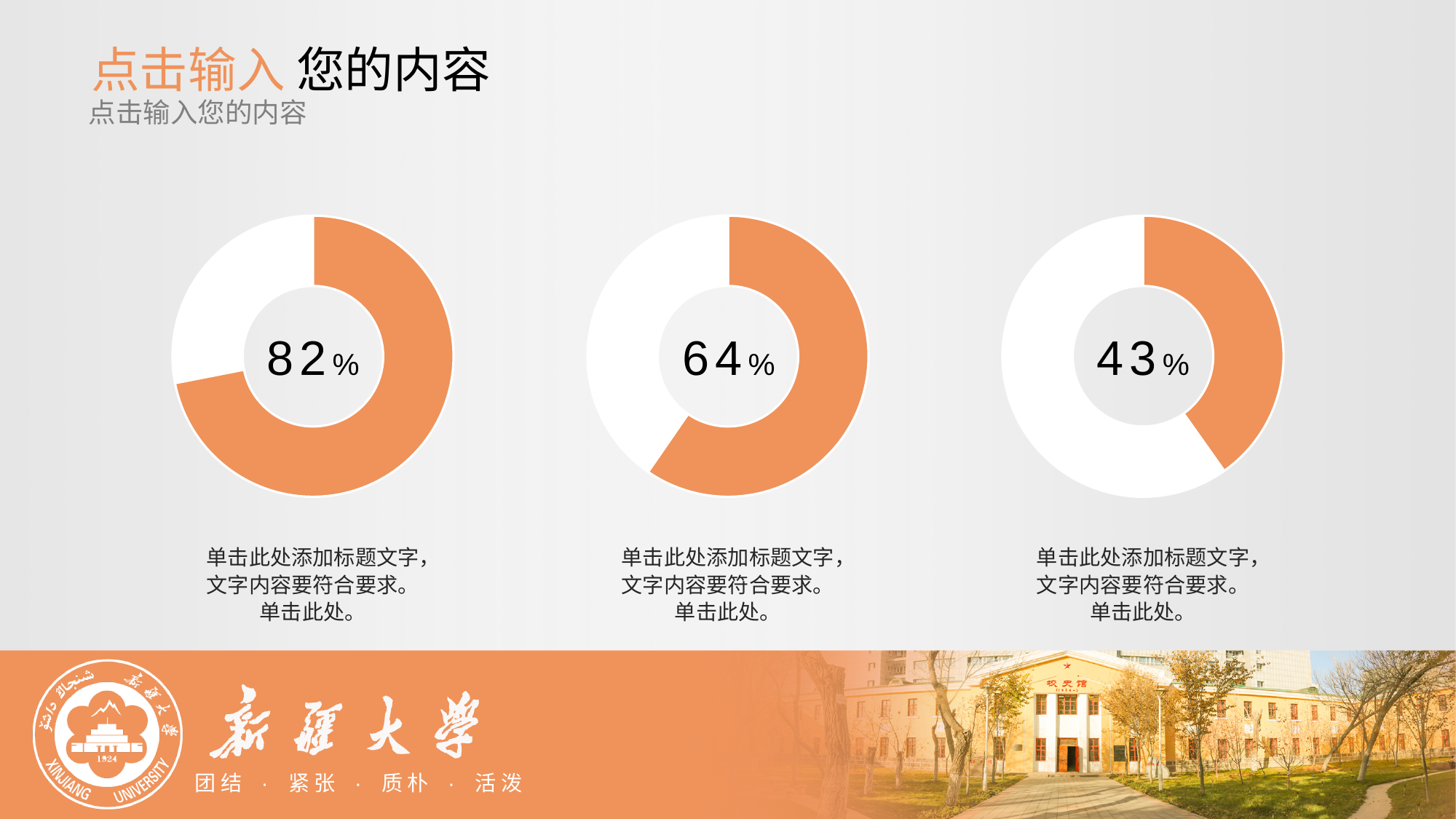

点击输入 您的内容
点击输入您的内容

### Chart

| Category | 销售额 |
|---|---|
| 第一季度 | 8.2 |
| 第二季度 | 12.2 |

### Chart

| Category | 销售额 |
|---|---|
| 第一季度 | 6.2 |
| 第二季度 | 4.2 |

### Chart

| Category | 销售额 |
|---|---|
| 第一季度 | 8.2 |
| 第二季度 | 3.2 |
82%
64%
43%
单击此处添加标题文字，文字内容要符合要求。单击此处。
单击此处添加标题文字，文字内容要符合要求。单击此处。
单击此处添加标题文字，文字内容要符合要求。单击此处。